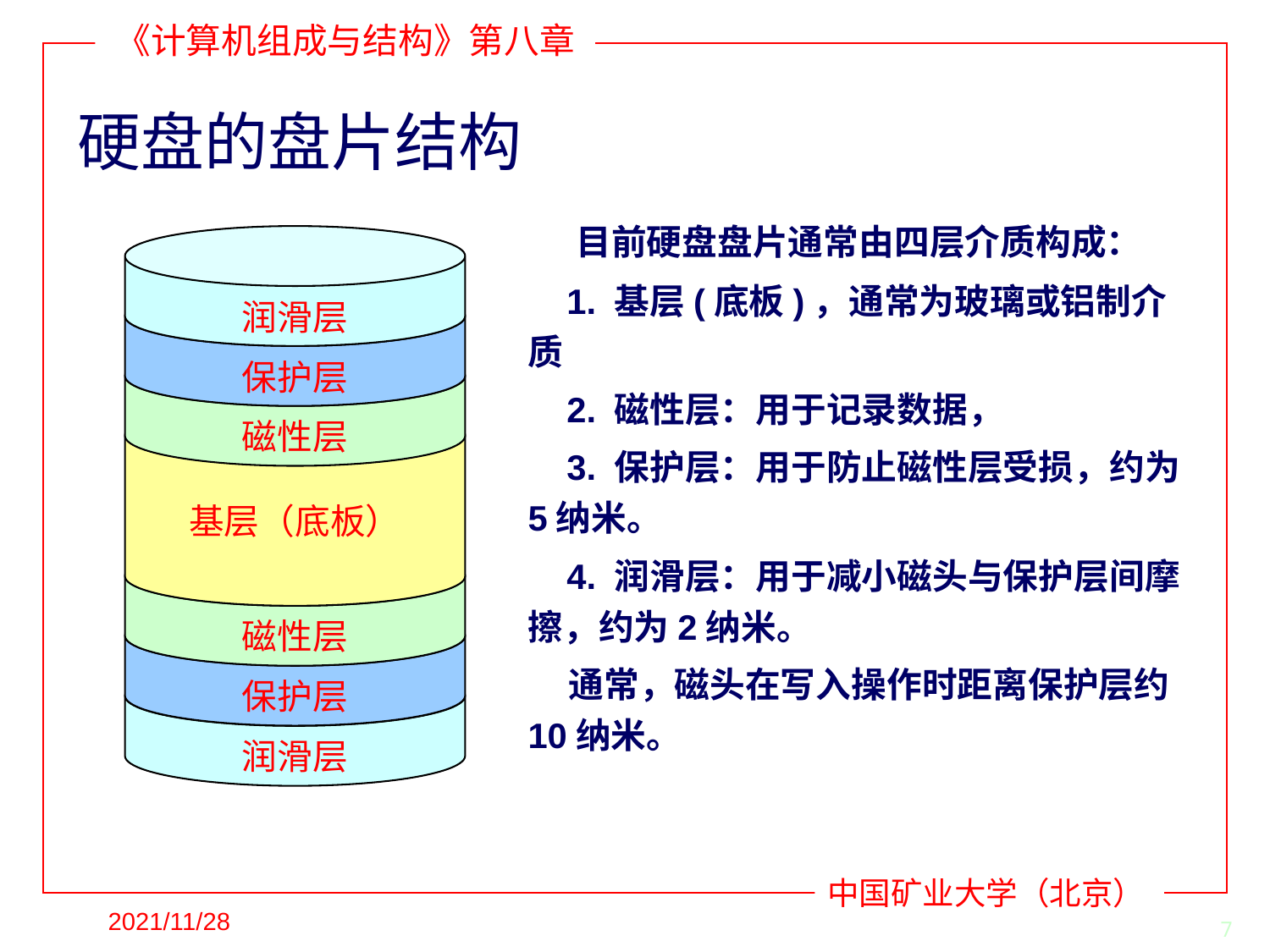

# 硬盘的盘片结构
    目前硬盘盘片通常由四层介质构成：
    1. 基层(底板)，通常为玻璃或铝制介质
    2. 磁性层：用于记录数据，
    3. 保护层：用于防止磁性层受损，约为5纳米。
    4. 润滑层：用于减小磁头与保护层间摩擦，约为2纳米。
    通常，磁头在写入操作时距离保护层约10纳米。
润滑层
保护层
磁性层
基层（底板）
磁性层
保护层
润滑层
2021/11/28